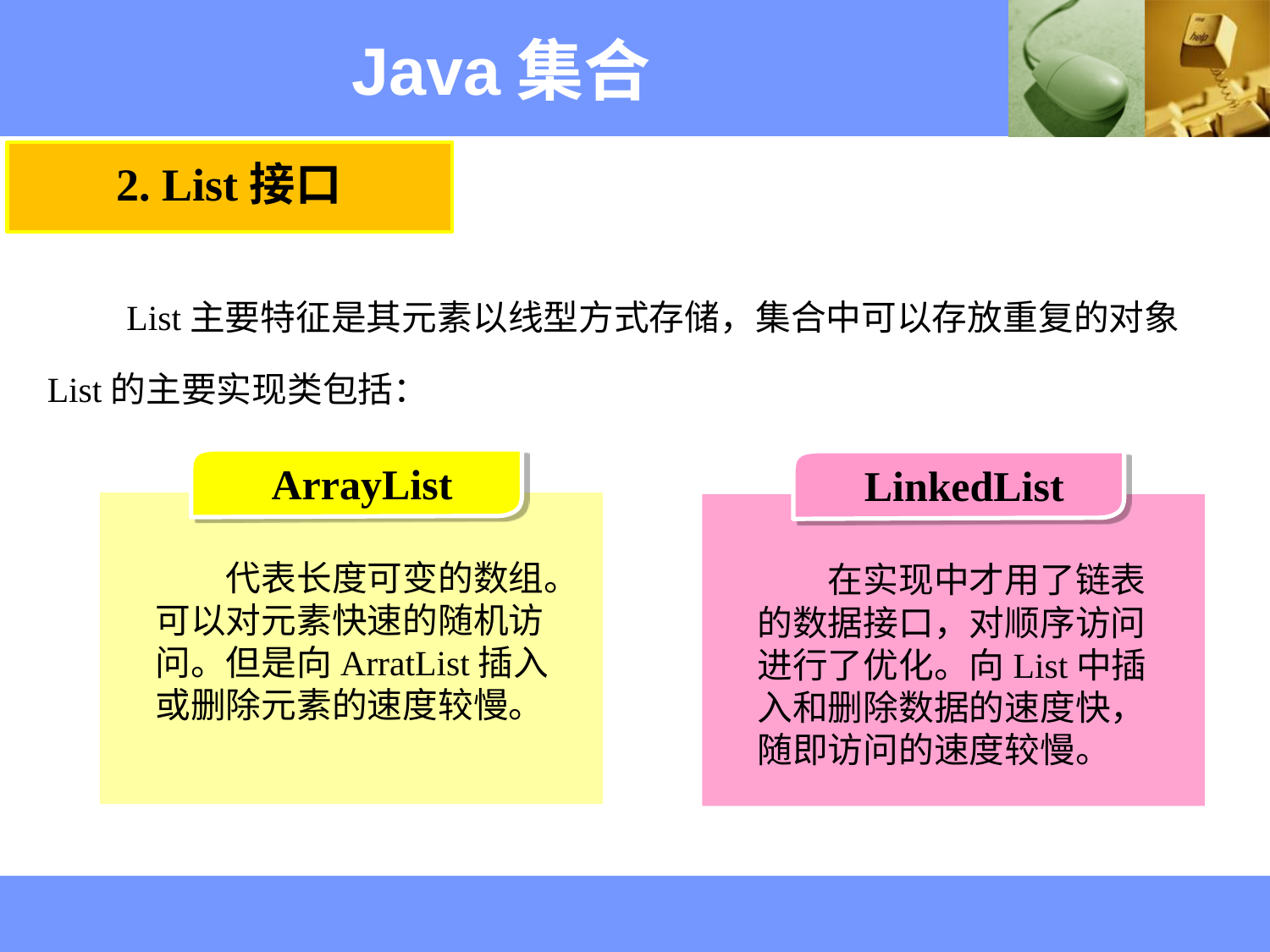

Java集合

2. List接口
　　List主要特征是其元素以线型方式存储，集合中可以存放重复的对象
List的主要实现类包括：

ArrayList

　　代表长度可变的数组。可以对元素快速的随机访问。但是向ArratList插入或删除元素的速度较慢。

LinkedList

　　在实现中才用了链表的数据接口，对顺序访问进行了优化。向List中插入和删除数据的速度快，随即访问的速度较慢。